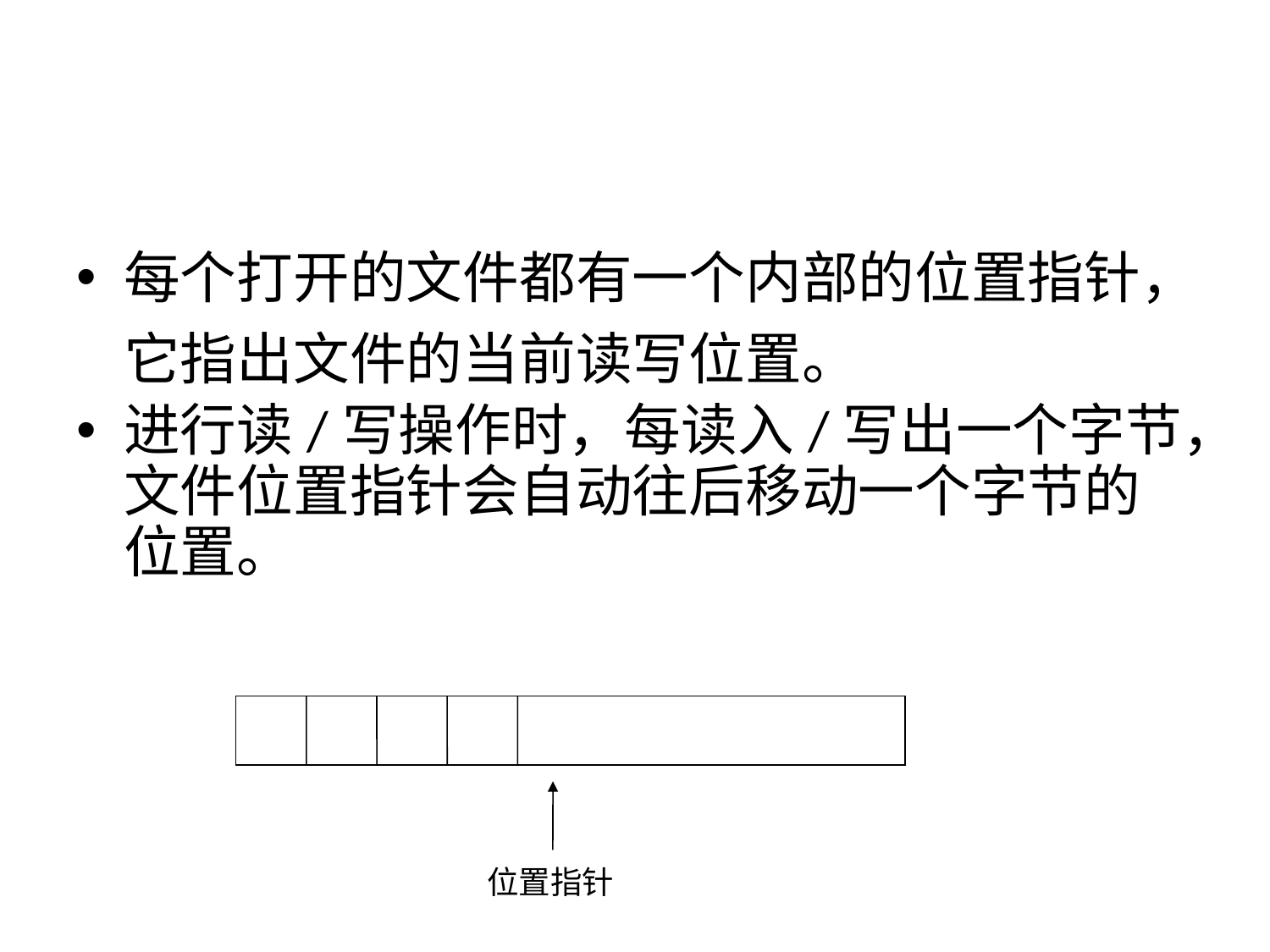

#
每个打开的文件都有一个内部的位置指针，它指出文件的当前读写位置。
进行读/写操作时，每读入/写出一个字节，文件位置指针会自动往后移动一个字节的位置。

位置指针